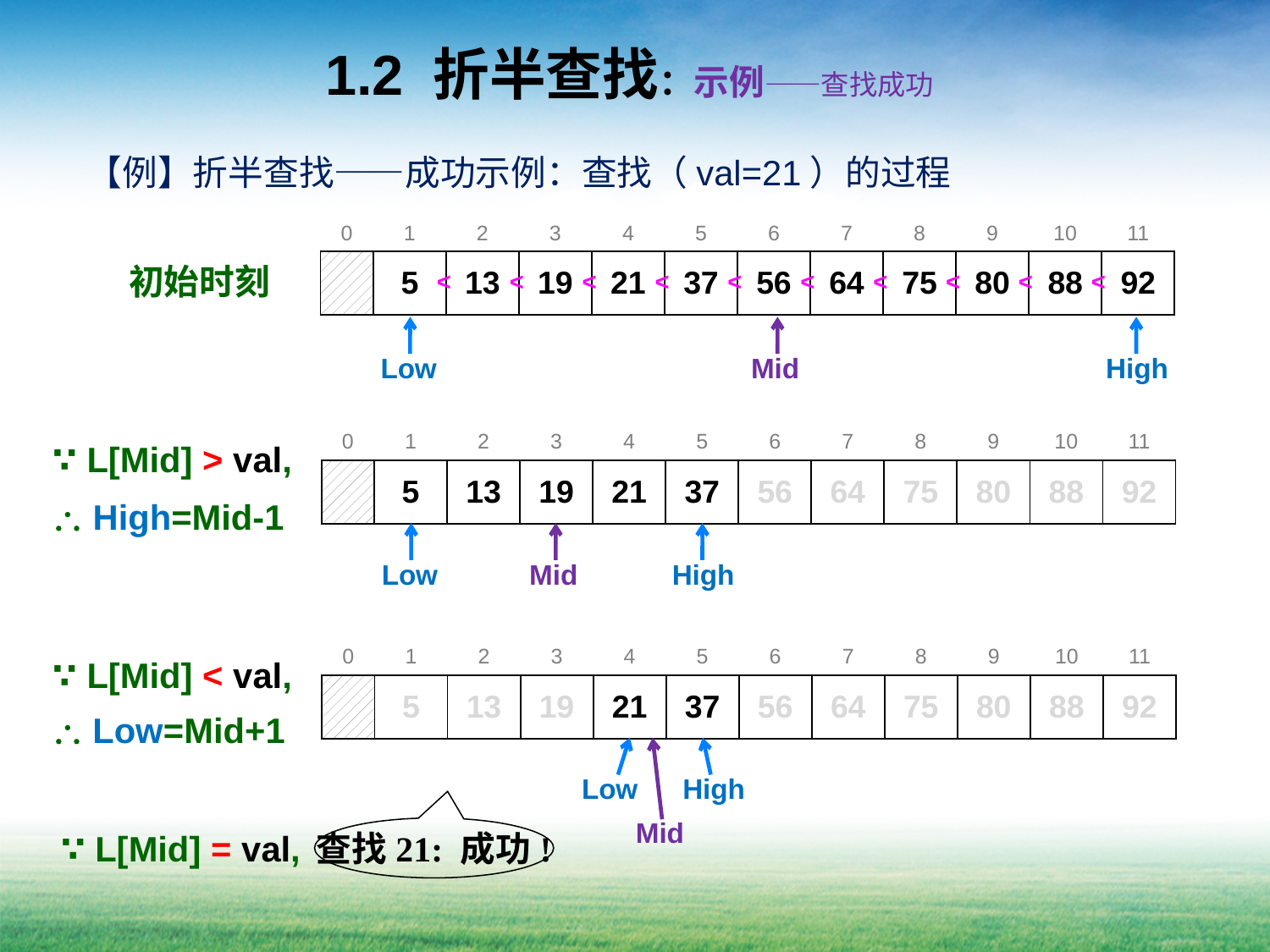

# 1.2 折半查找：示例——查找成功
【例】折半查找——成功示例：查找（val=21）的过程

| 0 | 1 | 2 | 3 | 4 | 5 | 6 | 7 | 8 | 9 | 10 | 11 |
| --- | --- | --- | --- | --- | --- | --- | --- | --- | --- | --- | --- |
|  | 5 | 13 | 19 | 21 | 37 | 56 | 64 | 75 | 80 | 88 | 92 |
初始时刻
<
<
<
<
<
<
<
<
<
<

Low

Mid

High
| 0 | 1 | 2 | 3 | 4 | 5 | 6 | 7 | 8 | 9 | 10 | 11 |
| --- | --- | --- | --- | --- | --- | --- | --- | --- | --- | --- | --- |
|  | 5 | 13 | 19 | 21 | 37 | 56 | 64 | 75 | 80 | 88 | 92 |
∵ L[Mid] > val,
∴ High=Mid-1

Low

Mid

High
| 0 | 1 | 2 | 3 | 4 | 5 | 6 | 7 | 8 | 9 | 10 | 11 |
| --- | --- | --- | --- | --- | --- | --- | --- | --- | --- | --- | --- |
|  | 5 | 13 | 19 | 21 | 37 | 56 | 64 | 75 | 80 | 88 | 92 |
∵ L[Mid] < val,
∴ Low=Mid+1

Low

Mid

High
∵ L[Mid] = val,
查找21: 成功!